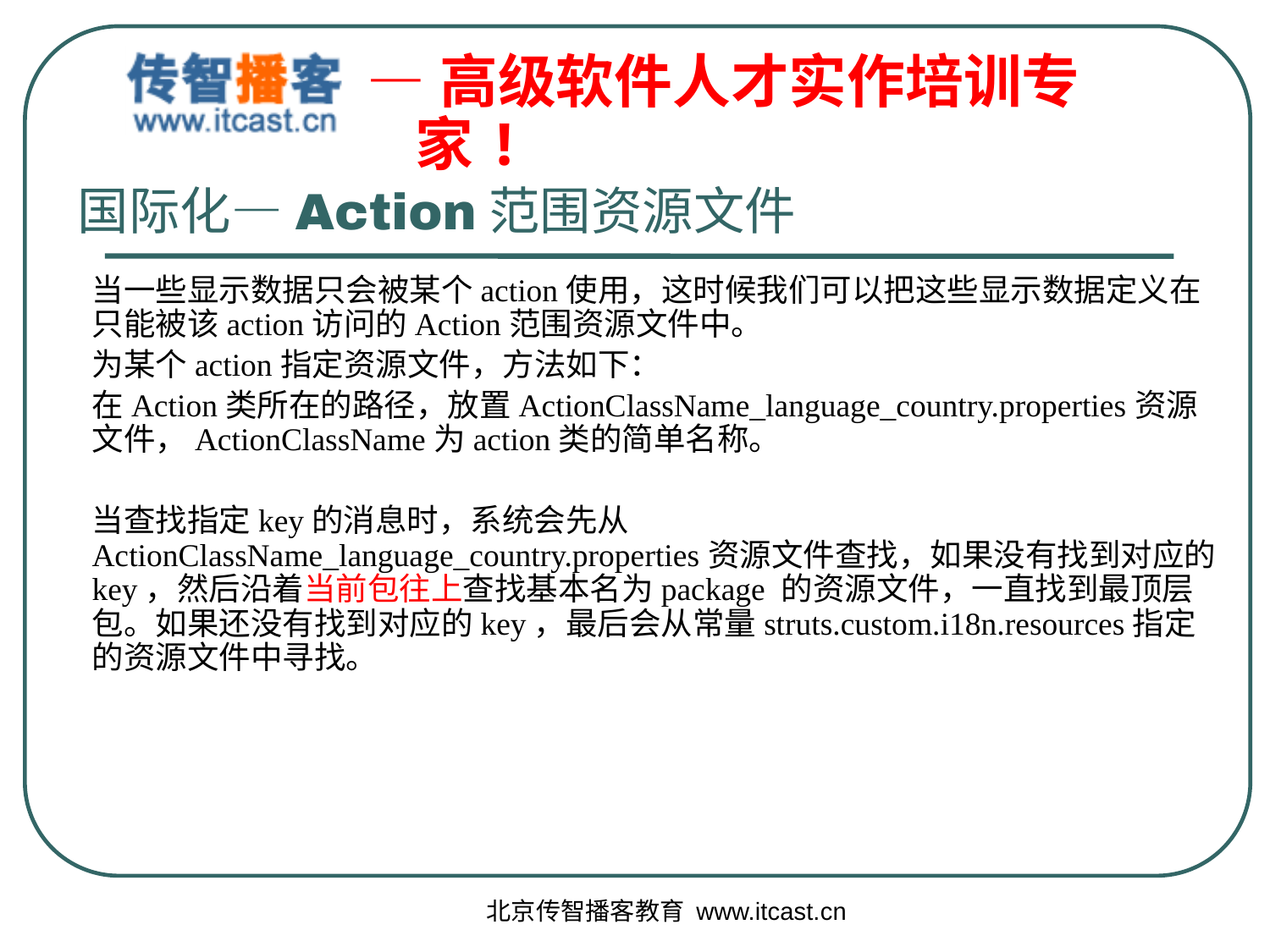

国际化—Action范围资源文件
当一些显示数据只会被某个action使用，这时候我们可以把这些显示数据定义在只能被该action访问的Action范围资源文件中。
为某个action指定资源文件，方法如下：
在Action类所在的路径，放置ActionClassName_language_country.properties资源文件，ActionClassName为action类的简单名称。

当查找指定key的消息时，系统会先从ActionClassName_language_country.properties资源文件查找，如果没有找到对应的key，然后沿着当前包往上查找基本名为package 的资源文件，一直找到最顶层包。如果还没有找到对应的key，最后会从常量struts.custom.i18n.resources指定的资源文件中寻找。
北京传智播客教育 www.itcast.cn